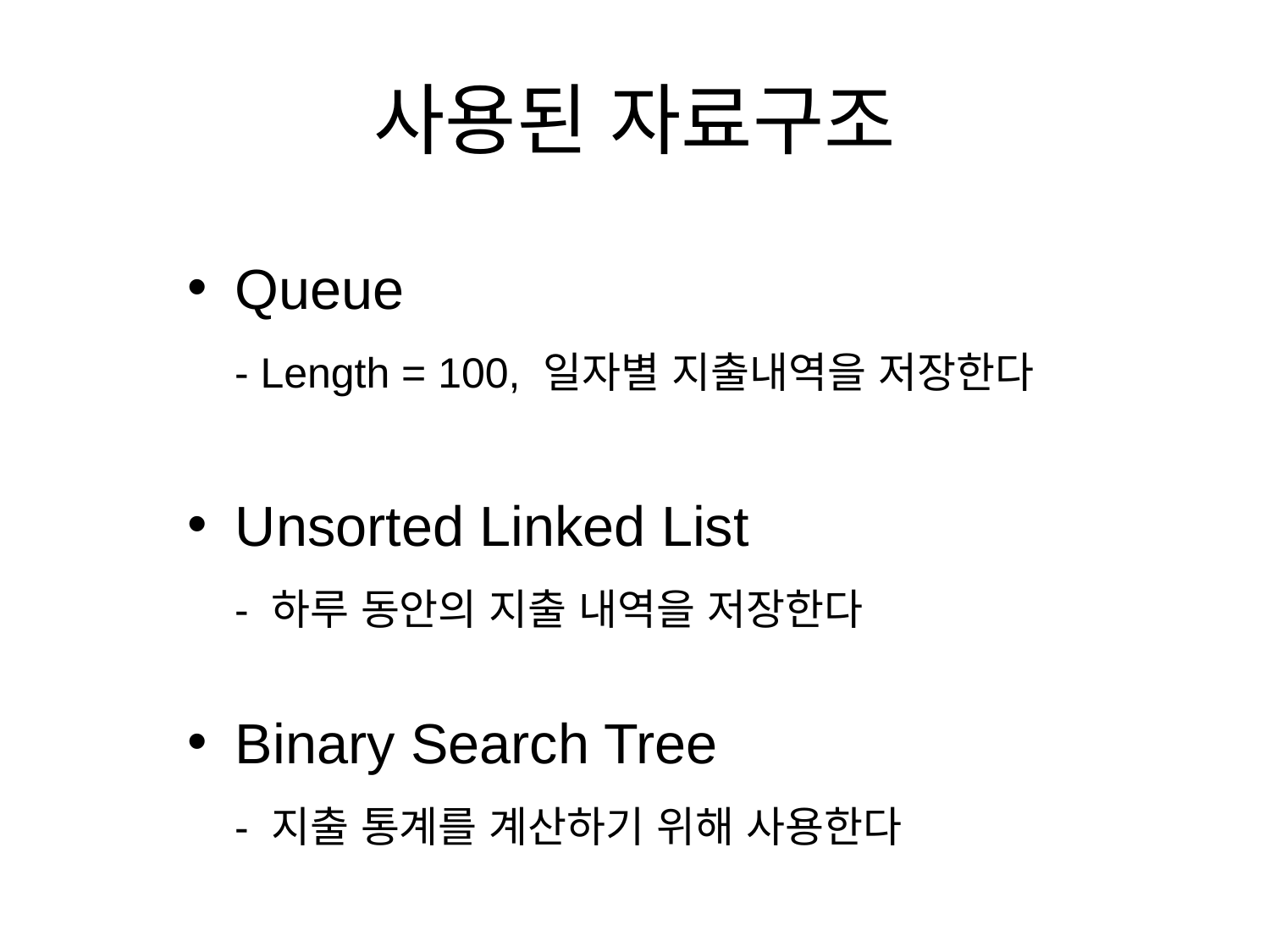

# 사용된 자료구조
Queue
   - Length = 100, 일자별 지출내역을 저장한다

Unsorted Linked List
   - 하루 동안의 지출 내역을 저장한다

Binary Search Tree
   - 지출 통계를 계산하기 위해 사용한다